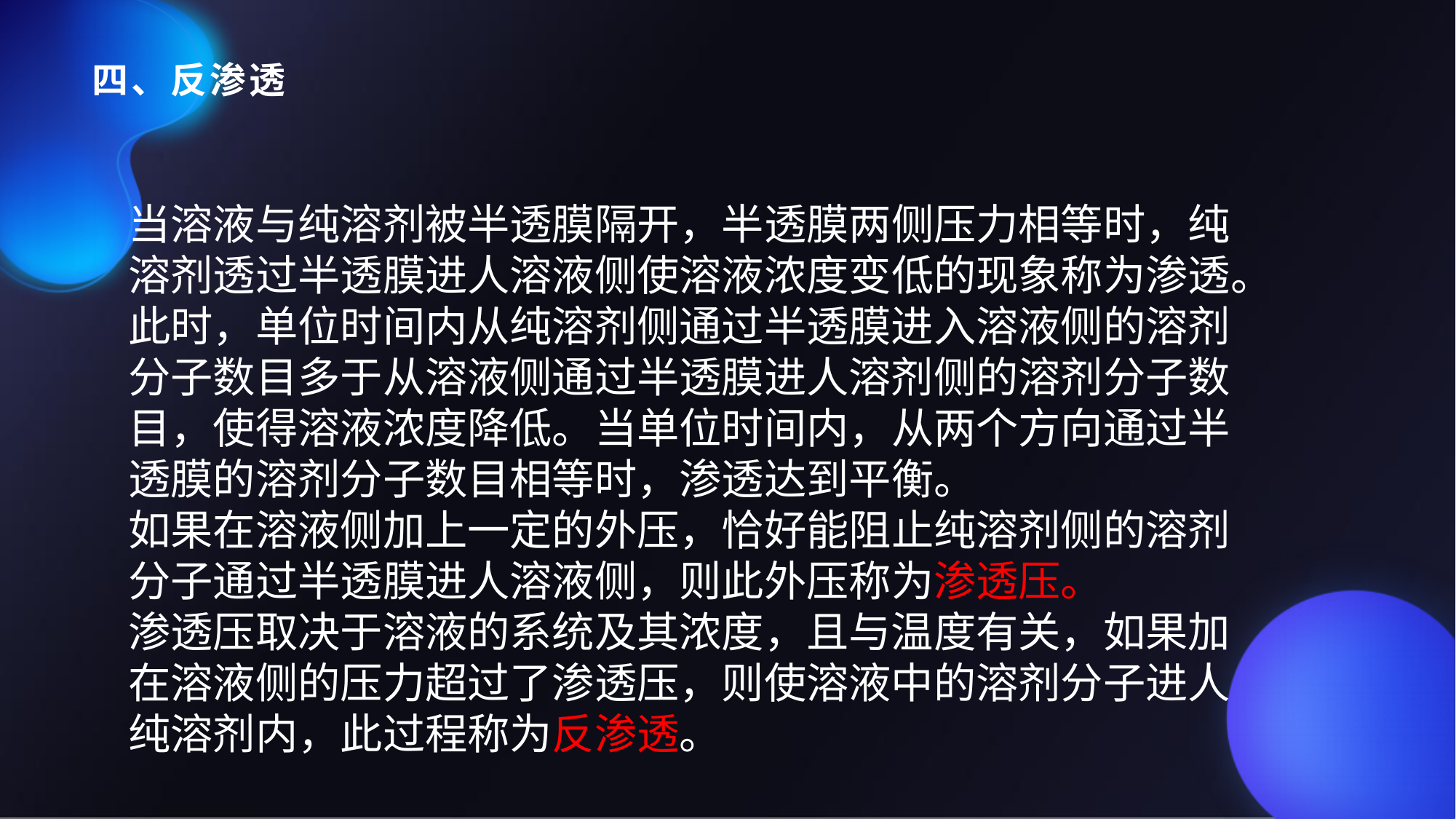

# 四、反渗透
当溶液与纯溶剂被半透膜隔开，半透膜两侧压力相等时，纯溶剂透过半透膜进人溶液侧使溶液浓度变低的现象称为渗透。此时，单位时间内从纯溶剂侧通过半透膜进入溶液侧的溶剂分子数目多于从溶液侧通过半透膜进人溶剂侧的溶剂分子数目，使得溶液浓度降低。当单位时间内，从两个方向通过半透膜的溶剂分子数目相等时，渗透达到平衡。
如果在溶液侧加上一定的外压，恰好能阻止纯溶剂侧的溶剂分子通过半透膜进人溶液侧，则此外压称为渗透压。
渗透压取决于溶液的系统及其浓度，且与温度有关，如果加在溶液侧的压力超过了渗透压，则使溶液中的溶剂分子进人纯溶剂内，此过程称为反渗透。